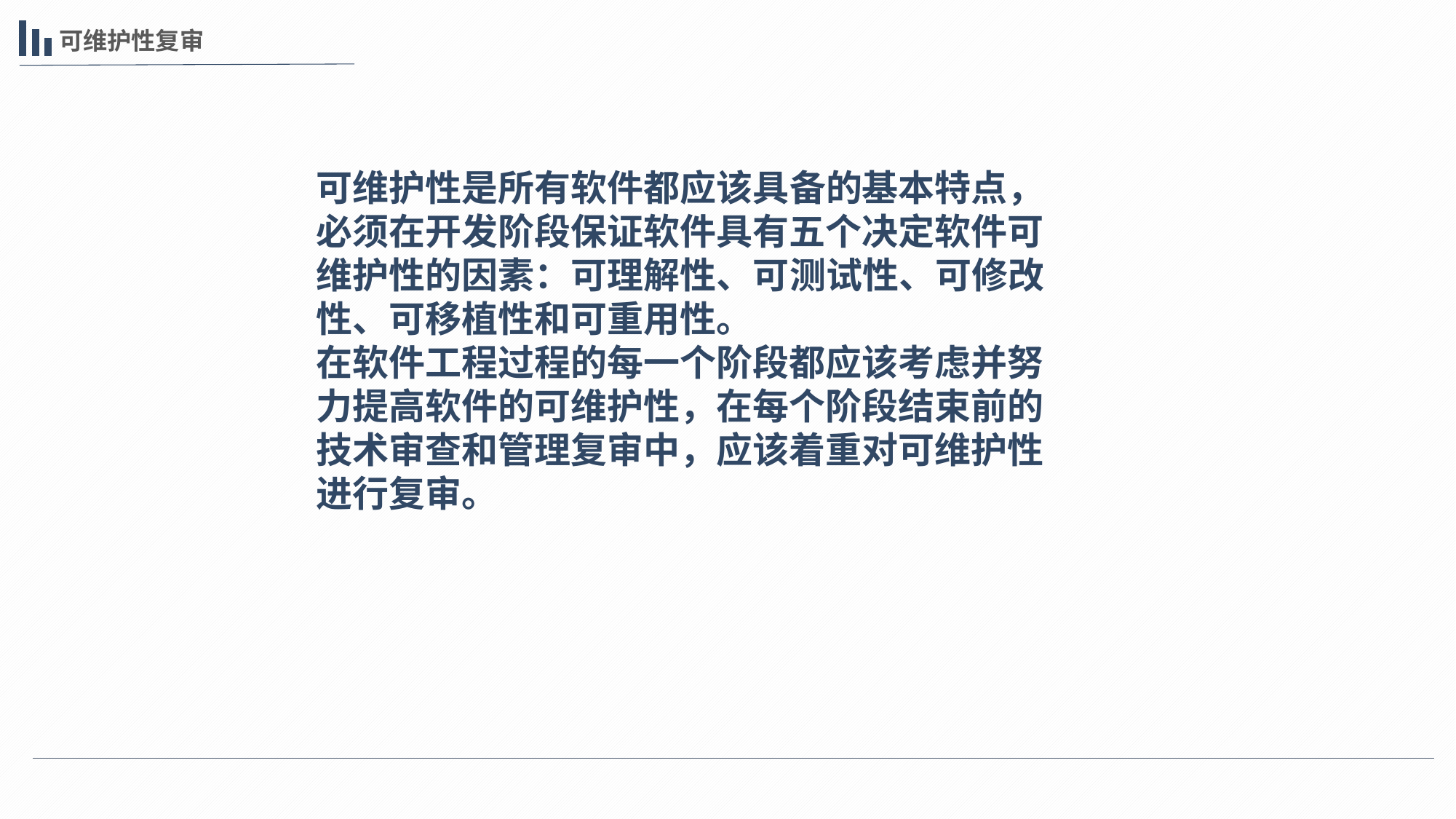

可维护性复审

可维护性是所有软件都应该具备的基本特点，必须在开发阶段保证软件具有五个决定软件可维护性的因素：可理解性、可测试性、可修改性、可移植性和可重用性。
在软件工程过程的每一个阶段都应该考虑并努力提高软件的可维护性，在每个阶段结束前的技术审查和管理复审中，应该着重对可维护性进行复审。